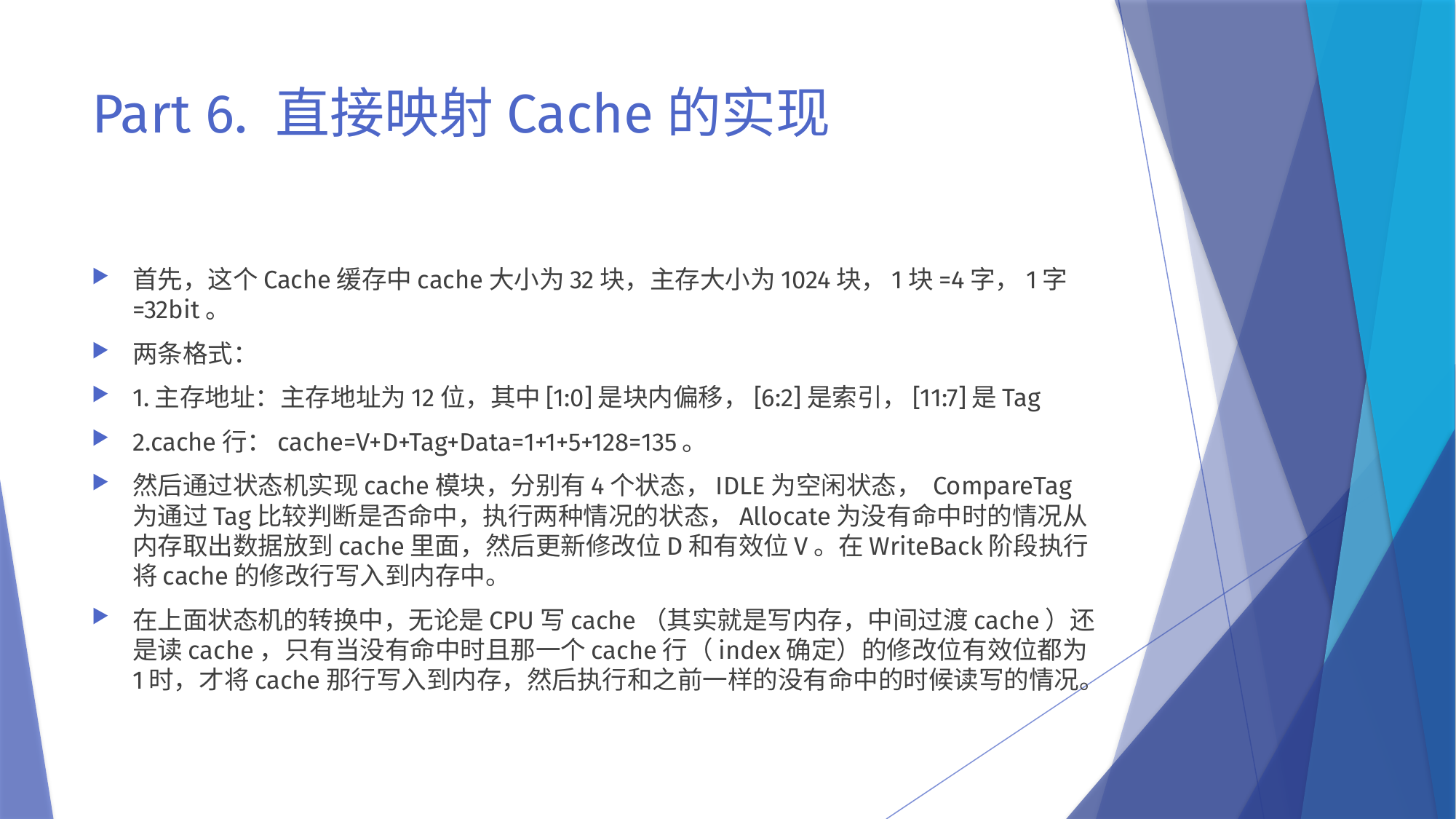

# Part 6. 直接映射Cache的实现
首先，这个Cache缓存中cache大小为32块，主存大小为1024块，1块=4字，1字=32bit。
两条格式：
1.主存地址：主存地址为12位，其中[1:0]是块内偏移，[6:2]是索引，[11:7]是Tag
2.cache行：cache=V+D+Tag+Data=1+1+5+128=135。
然后通过状态机实现cache模块，分别有4个状态，IDLE为空闲状态， CompareTag为通过Tag比较判断是否命中，执行两种情况的状态，Allocate为没有命中时的情况从内存取出数据放到cache里面，然后更新修改位D和有效位V。在WriteBack阶段执行将cache的修改行写入到内存中。
在上面状态机的转换中，无论是CPU写cache（其实就是写内存，中间过渡cache）还是读cache，只有当没有命中时且那一个cache行（index确定）的修改位有效位都为1时，才将cache那行写入到内存，然后执行和之前一样的没有命中的时候读写的情况。